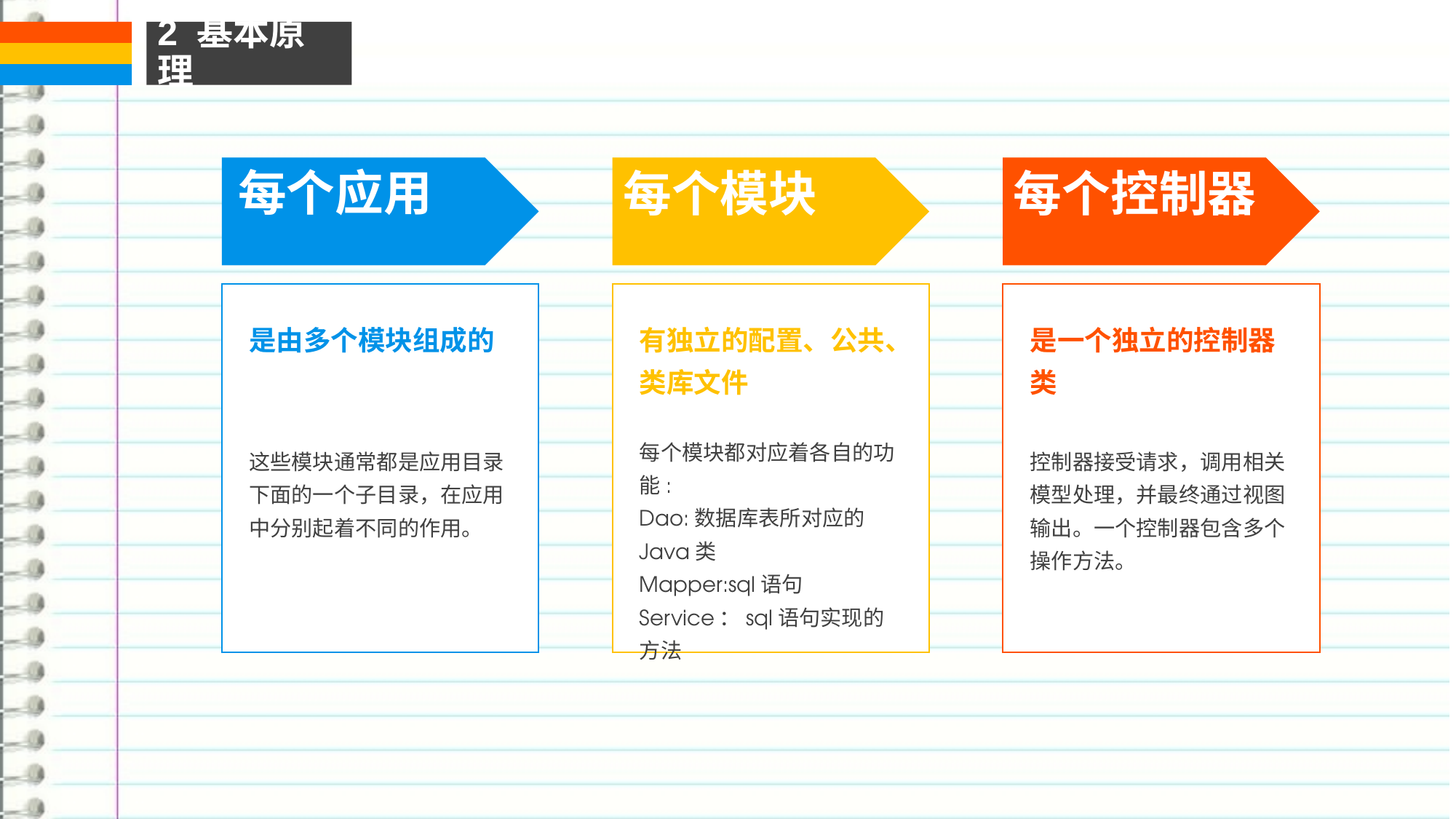

2 基本原理
每个应用
每个模块

有独立的配置、公共、类库文件

每个模块都对应着各自的功能:
Dao:数据库表所对应的Java类
Mapper:sql语句
Service：sql语句实现的方法
每个控制器

是一个独立的控制器类

控制器接受请求，调用相关模型处理，并最终通过视图输出。一个控制器包含多个操作方法。

是由多个模块组成的

这些模块通常都是应用目录下面的一个子目录，在应用中分别起着不同的作用。